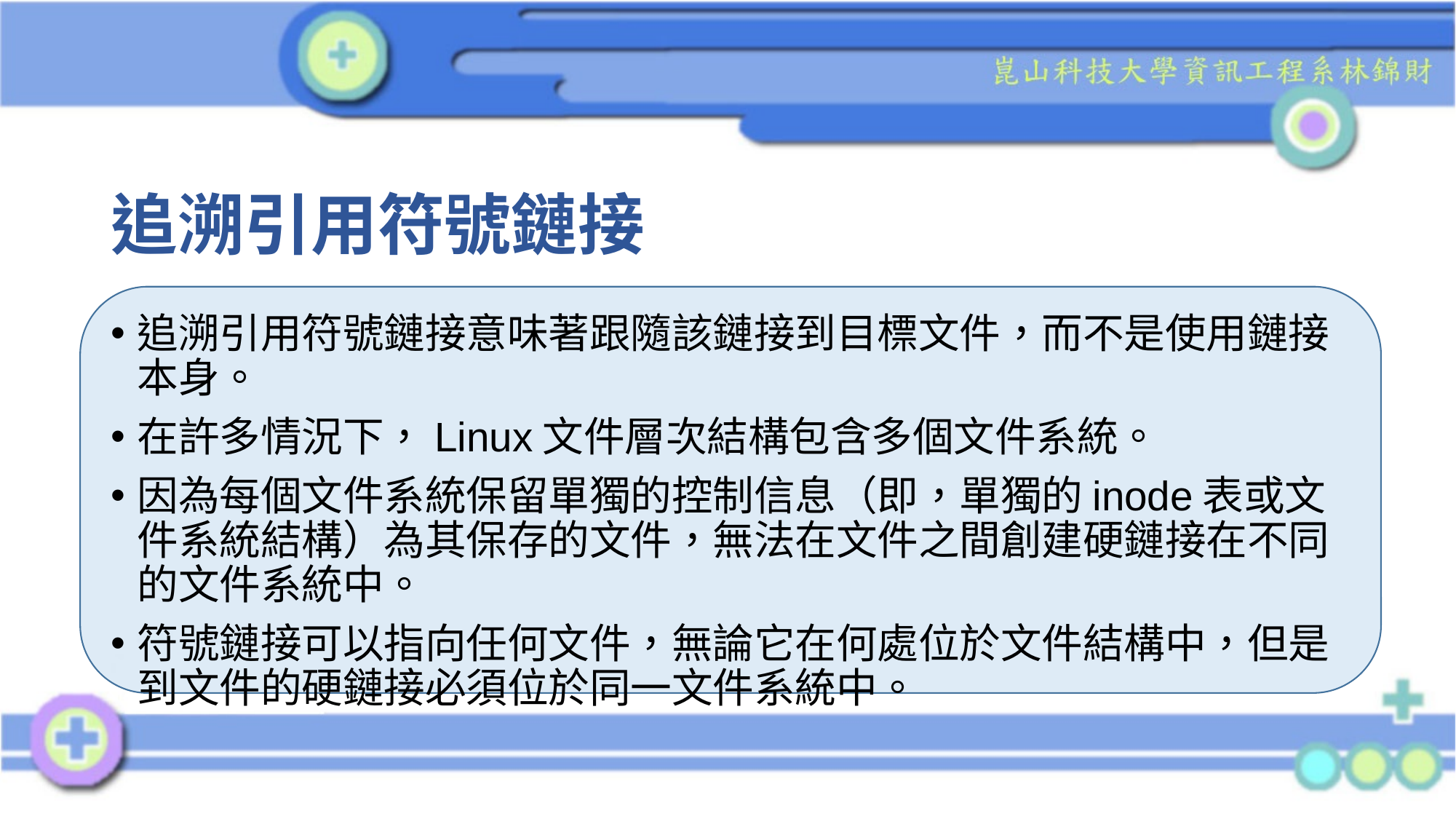

# 追溯引用符號鏈接

追溯引用符號鏈接意味著跟隨該鏈接到目標文件，而不是使用鏈接本身。
在許多情況下，Linux文件層次結構包含多個文件系統。
因為每個文件系統保留單獨的控制信息（即，單獨的inode表或文件系統結構）為其保存的文件，無法在文件之間創建硬鏈接在不同的文件系統中。
符號鏈接可以指向任何文件，無論它在何處位於文件結構中，但是到文件的硬鏈接必須位於同一文件系統中。